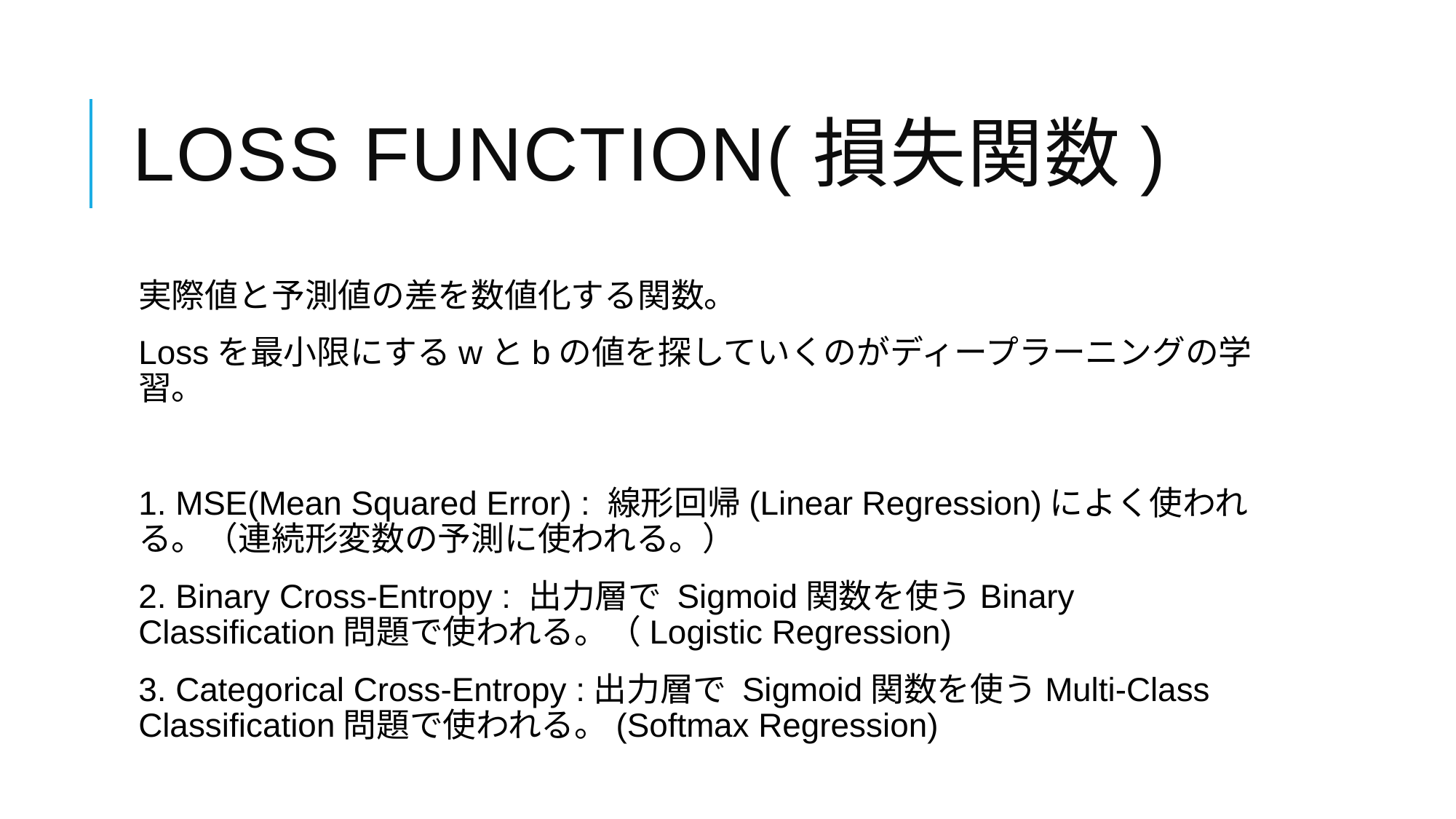

# Loss function(損失関数)
実際値と予測値の差を数値化する関数。
Lossを最小限にするwとbの値を探していくのがディープラーニングの学習。

1. MSE(Mean Squared Error) : 線形回帰(Linear Regression)によく使われる。（連続形変数の予測に使われる。）
2. Binary Cross-Entropy : 出力層で Sigmoid関数を使うBinary Classification問題で使われる。（Logistic Regression)
3. Categorical Cross-Entropy :出力層で Sigmoid関数を使うMulti-Class Classification問題で使われる。(Softmax Regression)